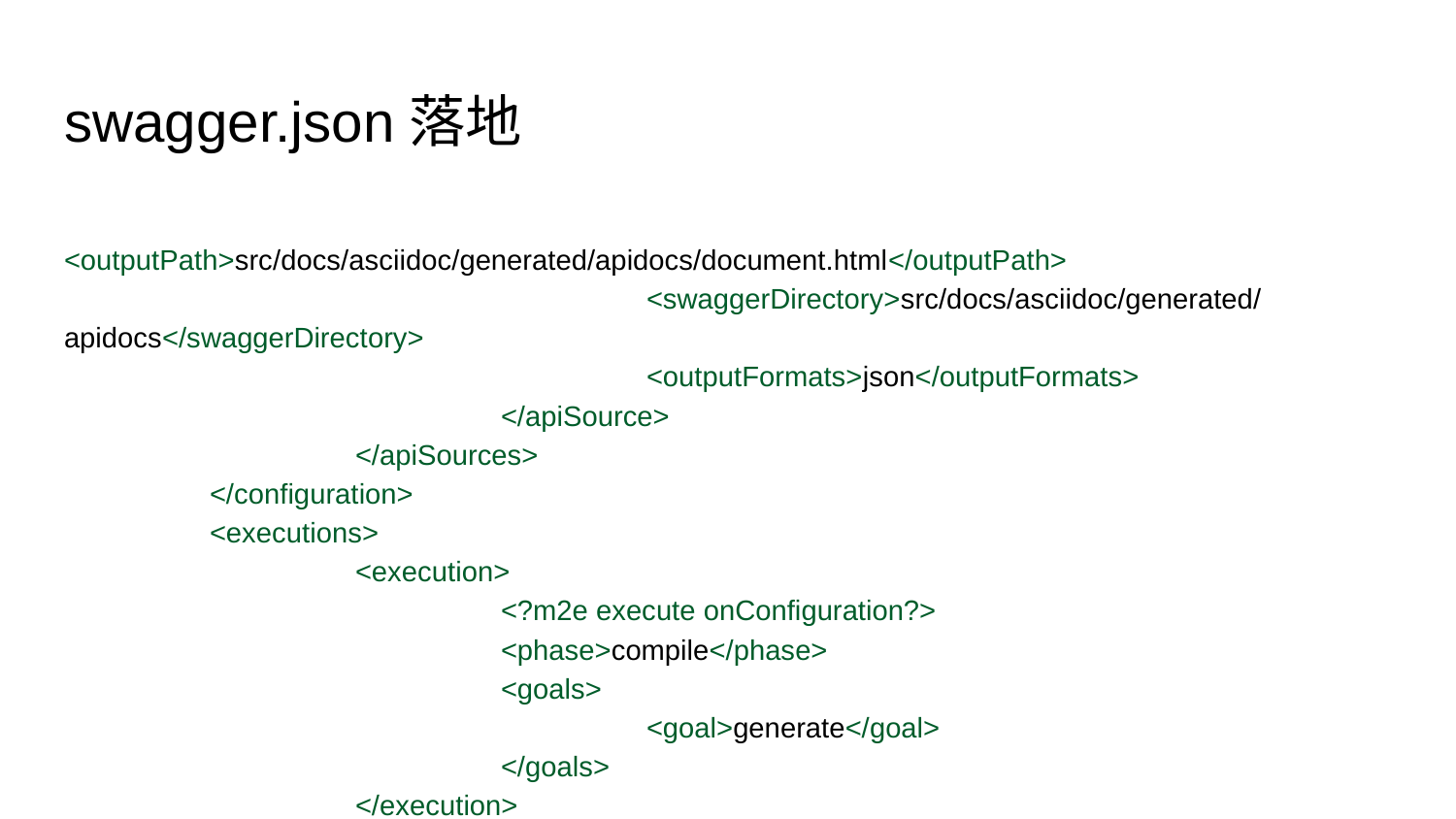

# swagger.json落地
		         	<outputPath>src/docs/asciidoc/generated/apidocs/document.html</outputPath>
				<swaggerDirectory>src/docs/asciidoc/generated/apidocs</swaggerDirectory>
				<outputFormats>json</outputFormats>
			</apiSource>
		</apiSources>
	</configuration>
	<executions>
		<execution>
			<?m2e execute onConfiguration?>
			<phase>compile</phase>
			<goals>
				<goal>generate</goal>
		 	</goals>
		</execution>
	</executions>
</plugin>